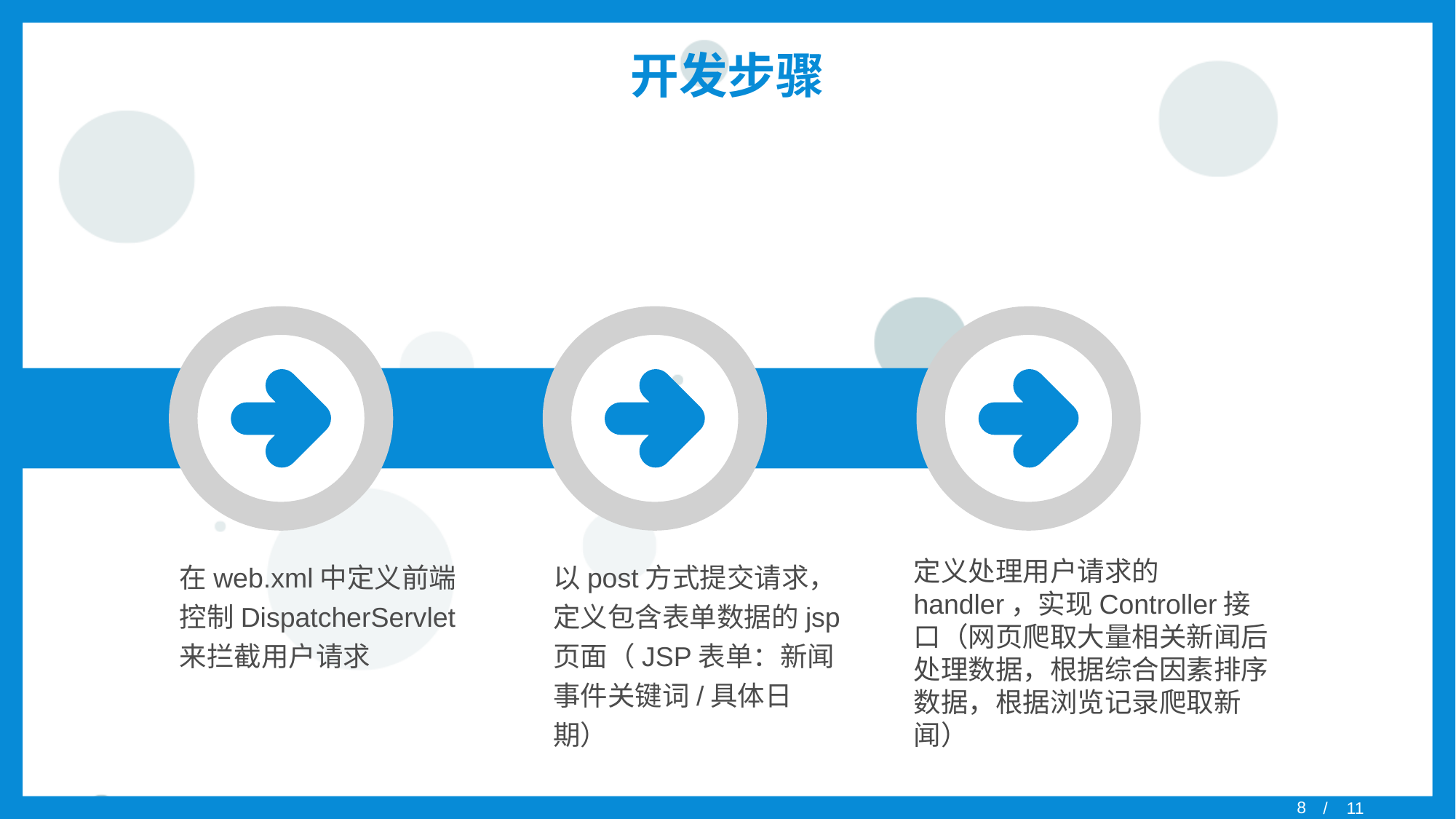

# 开发步骤

在web.xml中定义前端控制DispatcherServlet来拦截用户请求
以post方式提交请求，定义包含表单数据的jsp页面（JSP表单：新闻事件关键词/具体日期）
定义处理用户请求的handler，实现Controller接口（网页爬取大量相关新闻后处理数据，根据综合因素排序数据，根据浏览记录爬取新闻）
/    11
8